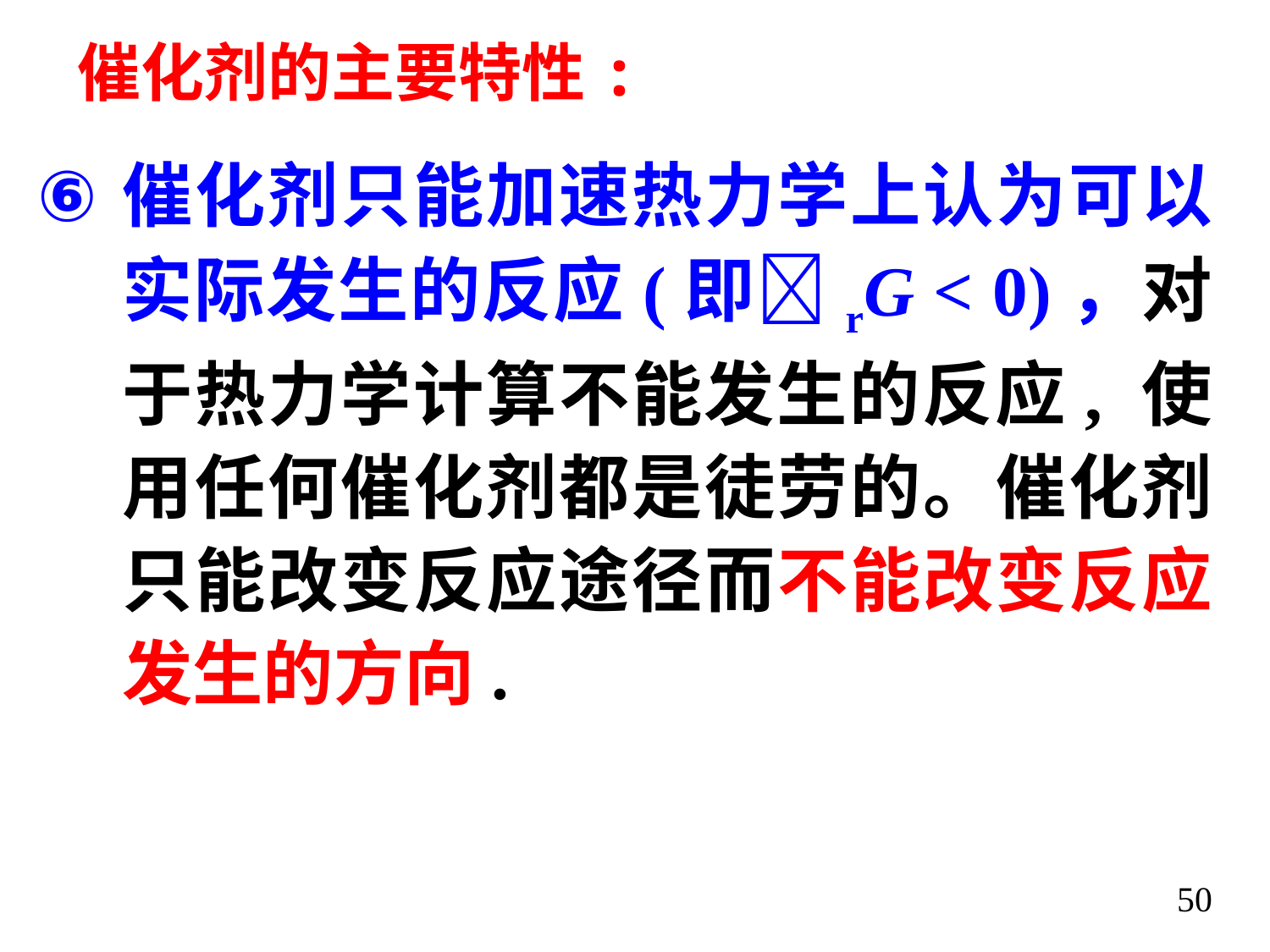

催化剂的主要特性:
催化剂只能加速热力学上认为可以实际发生的反应(即ΔrG < 0)，对于热力学计算不能发生的反应, 使用任何催化剂都是徒劳的。催化剂只能改变反应途径而不能改变反应发生的方向.